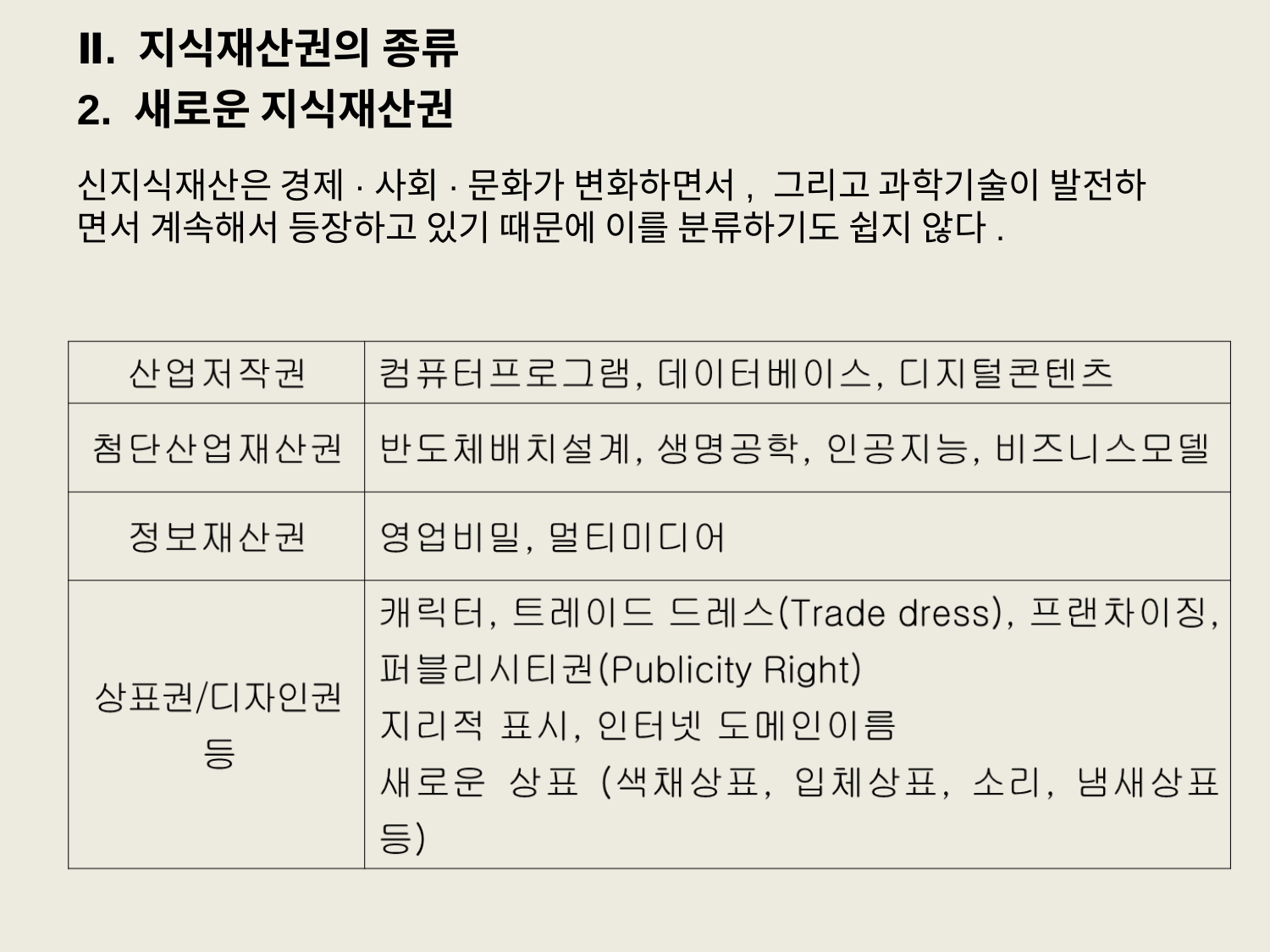

# Ⅱ. 지식재산권의 종류
2. 새로운 지식재산권
신지식재산은 경제·사회·문화가 변화하면서, 그리고 과학기술이 발전하  면서 계속해서 등장하고 있기 때문에 이를 분류하기도 쉽지 않다.